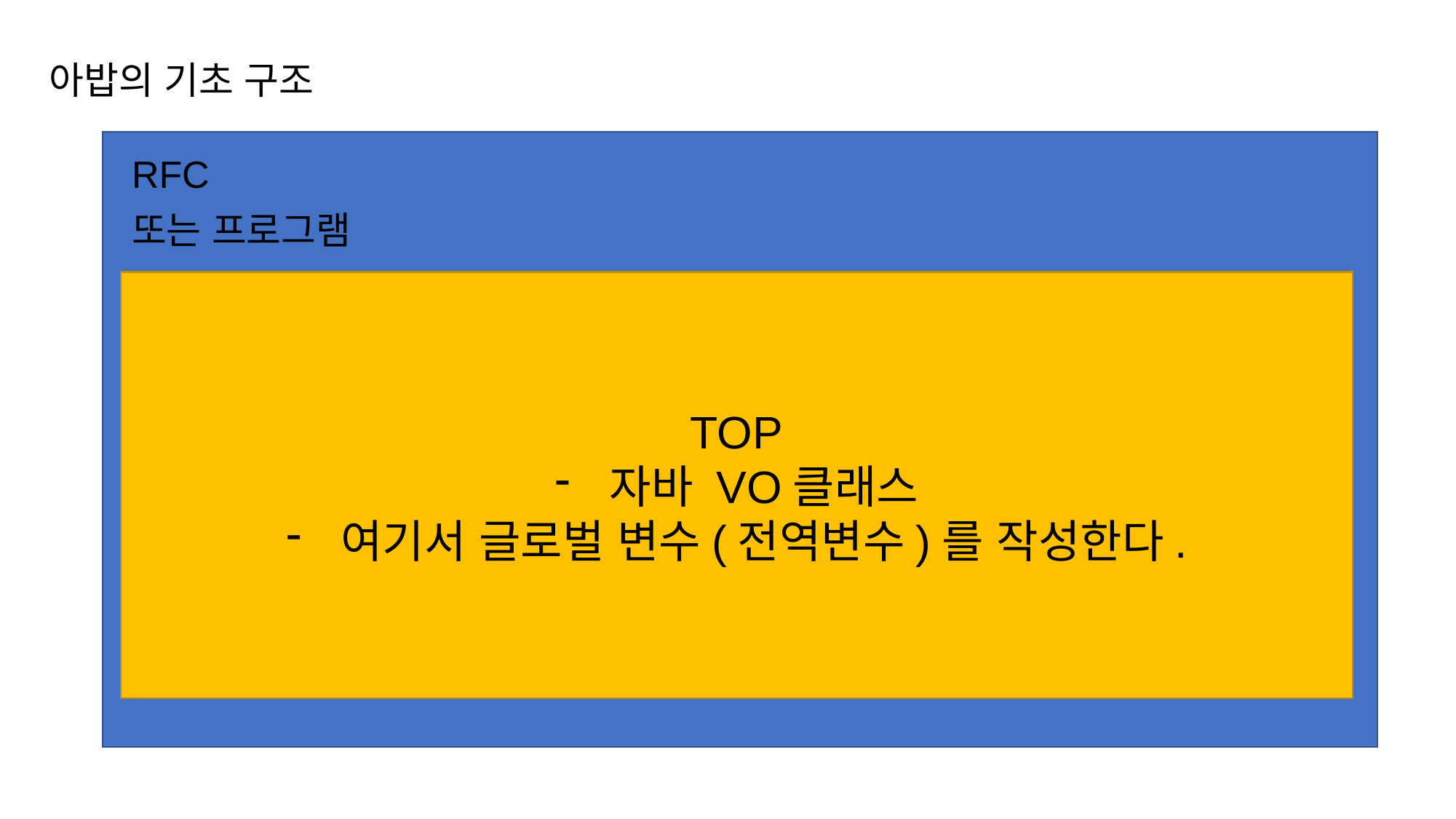

아밥의 기초 구조

RFC
또는 프로그램
TOP
자바 VO클래스
여기서 글로벌 변수(전역변수)를 작성한다.